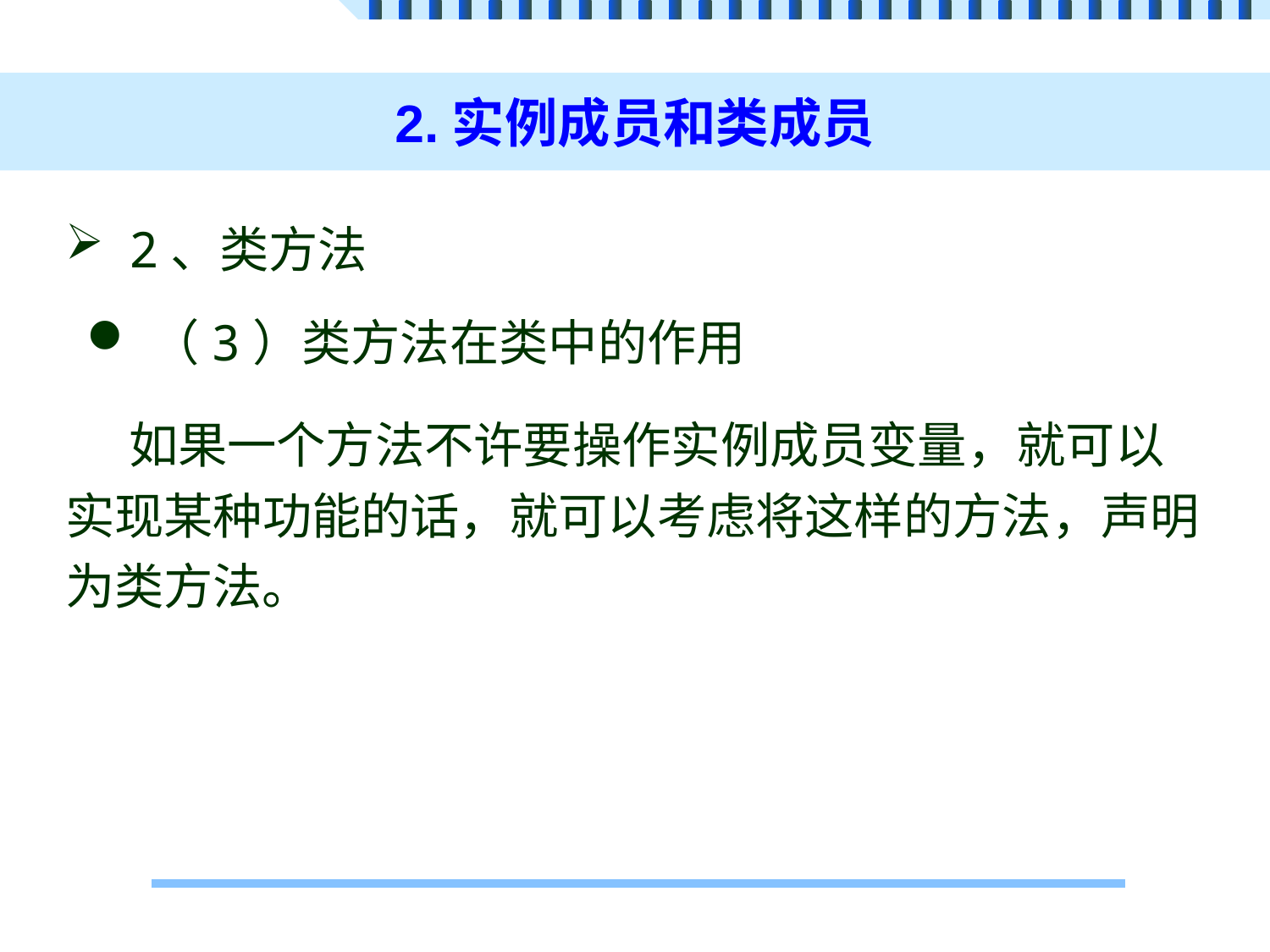

# 2.实例成员和类成员
2、类方法
（3）类方法在类中的作用
如果一个方法不许要操作实例成员变量，就可以实现某种功能的话，就可以考虑将这样的方法，声明为类方法。